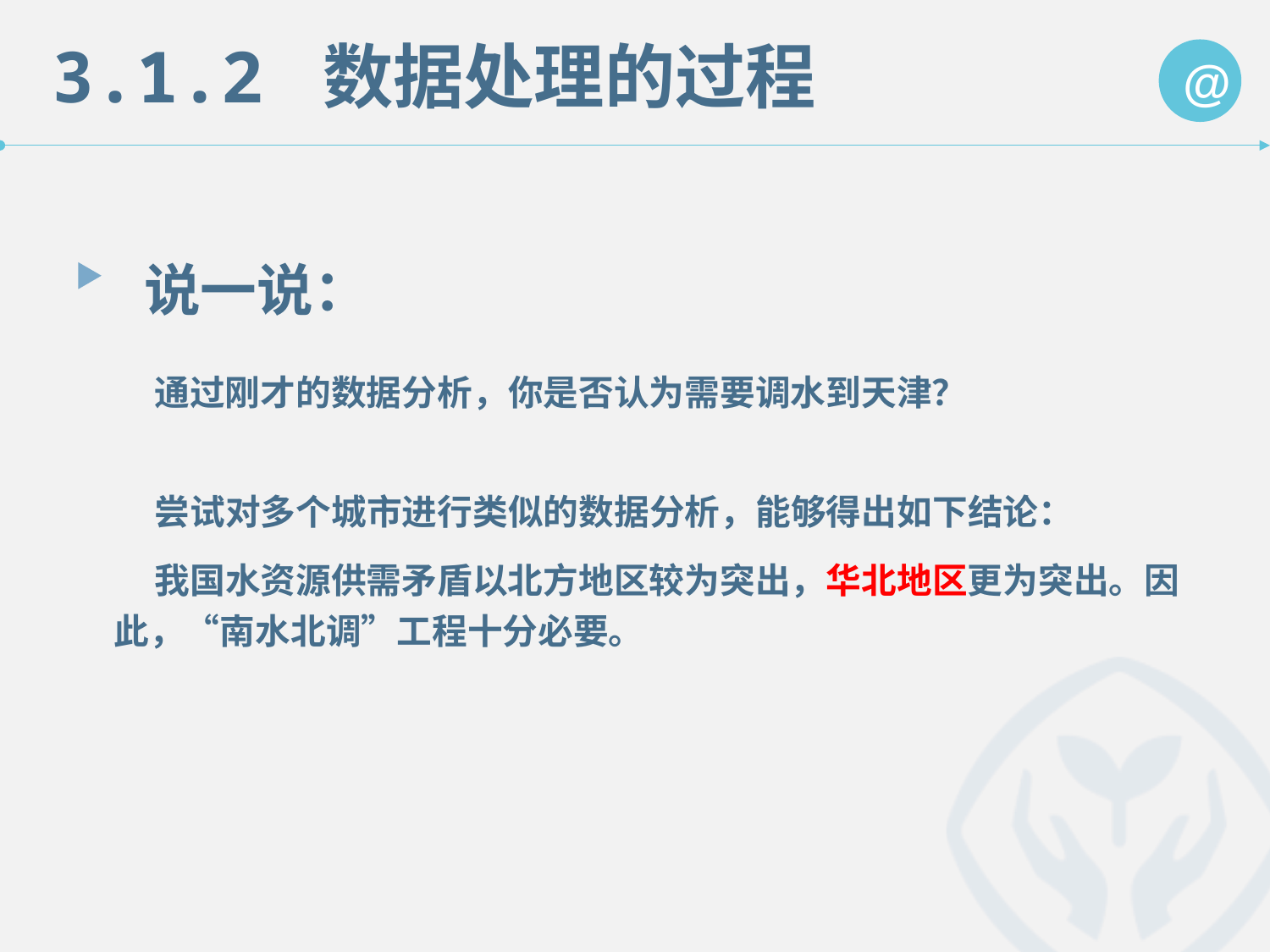

3.1.2 数据处理的过程
@
说一说：

    通过刚才的数据分析，你是否认为需要调水到天津？
    尝试对多个城市进行类似的数据分析，能够得出如下结论：
    我国水资源供需矛盾以北方地区较为突出，华北地区更为突出。因此，“南水北调”工程十分必要。